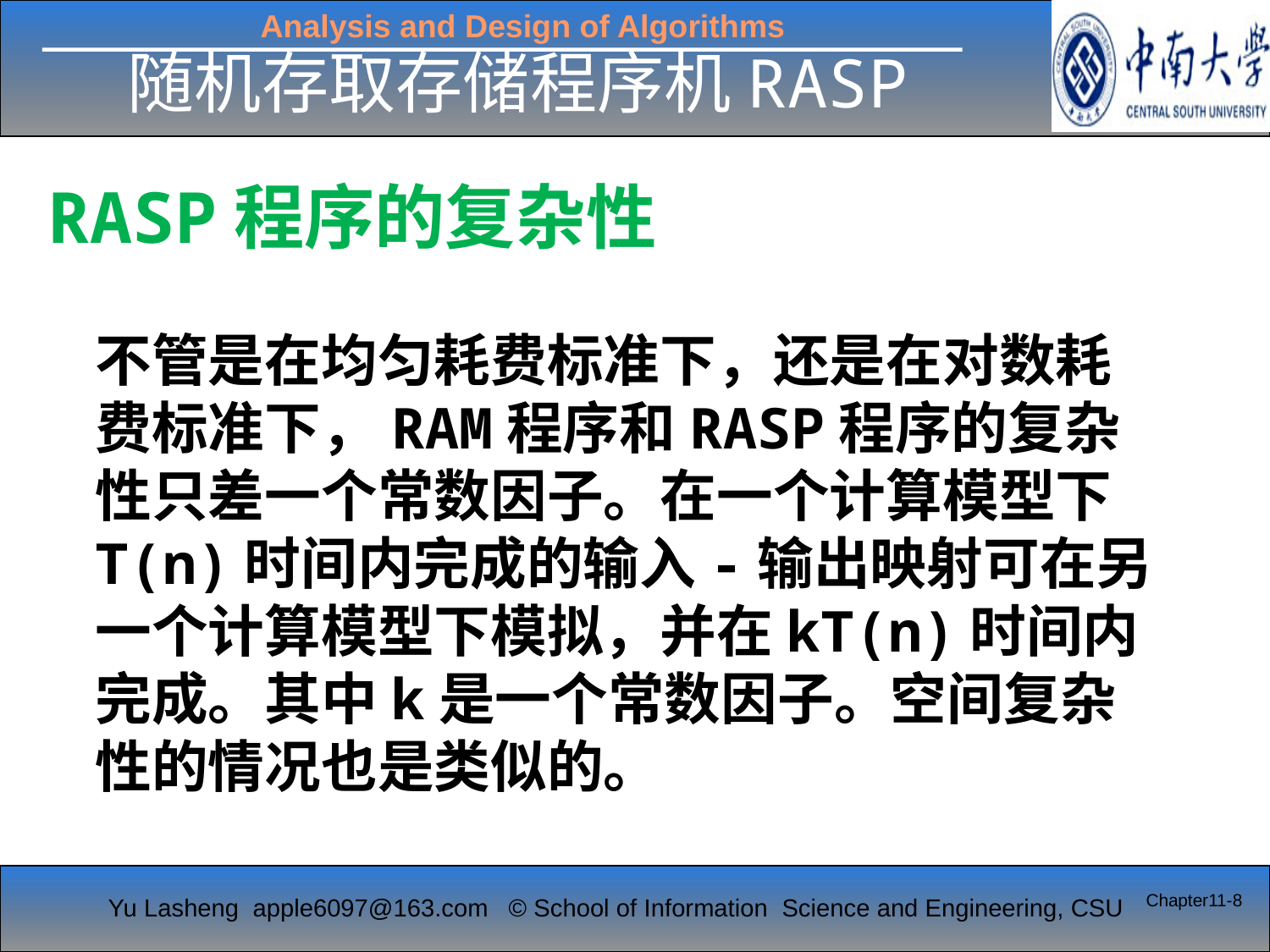

# 随机存取存储程序机RASP
RASP程序的复杂性

	不管是在均匀耗费标准下，还是在对数耗费标准下，RAM程序和RASP程序的复杂性只差一个常数因子。在一个计算模型下T(n)时间内完成的输入-输出映射可在另一个计算模型下模拟，并在kT(n)时间内完成。其中k是一个常数因子。空间复杂性的情况也是类似的。

Chapter11-8